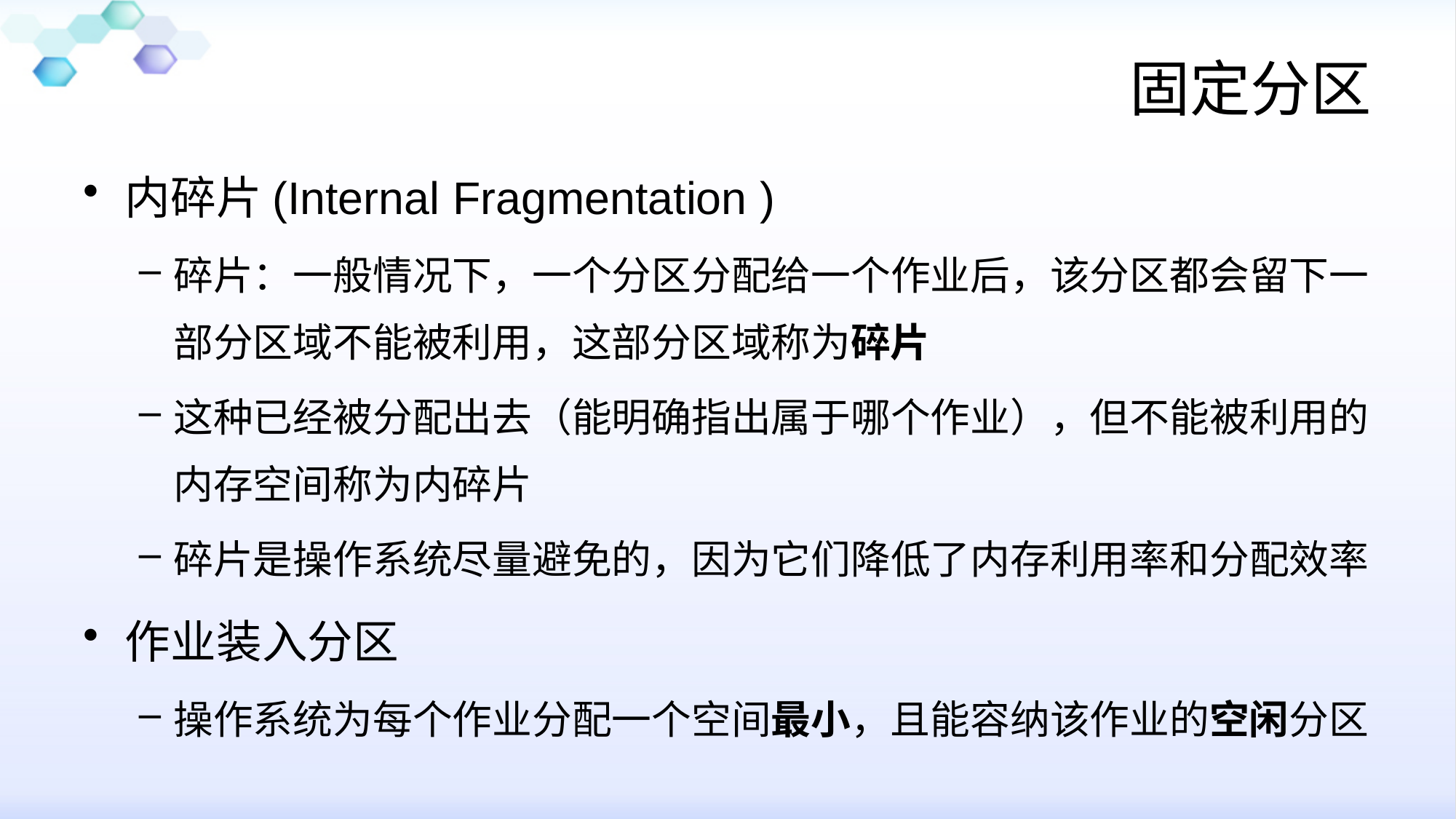

# 固定分区
内碎片(Internal Fragmentation )
碎片：一般情况下，一个分区分配给一个作业后，该分区都会留下一部分区域不能被利用，这部分区域称为碎片
这种已经被分配出去（能明确指出属于哪个作业），但不能被利用的内存空间称为内碎片
碎片是操作系统尽量避免的，因为它们降低了内存利用率和分配效率
作业装入分区
操作系统为每个作业分配一个空间最小，且能容纳该作业的空闲分区